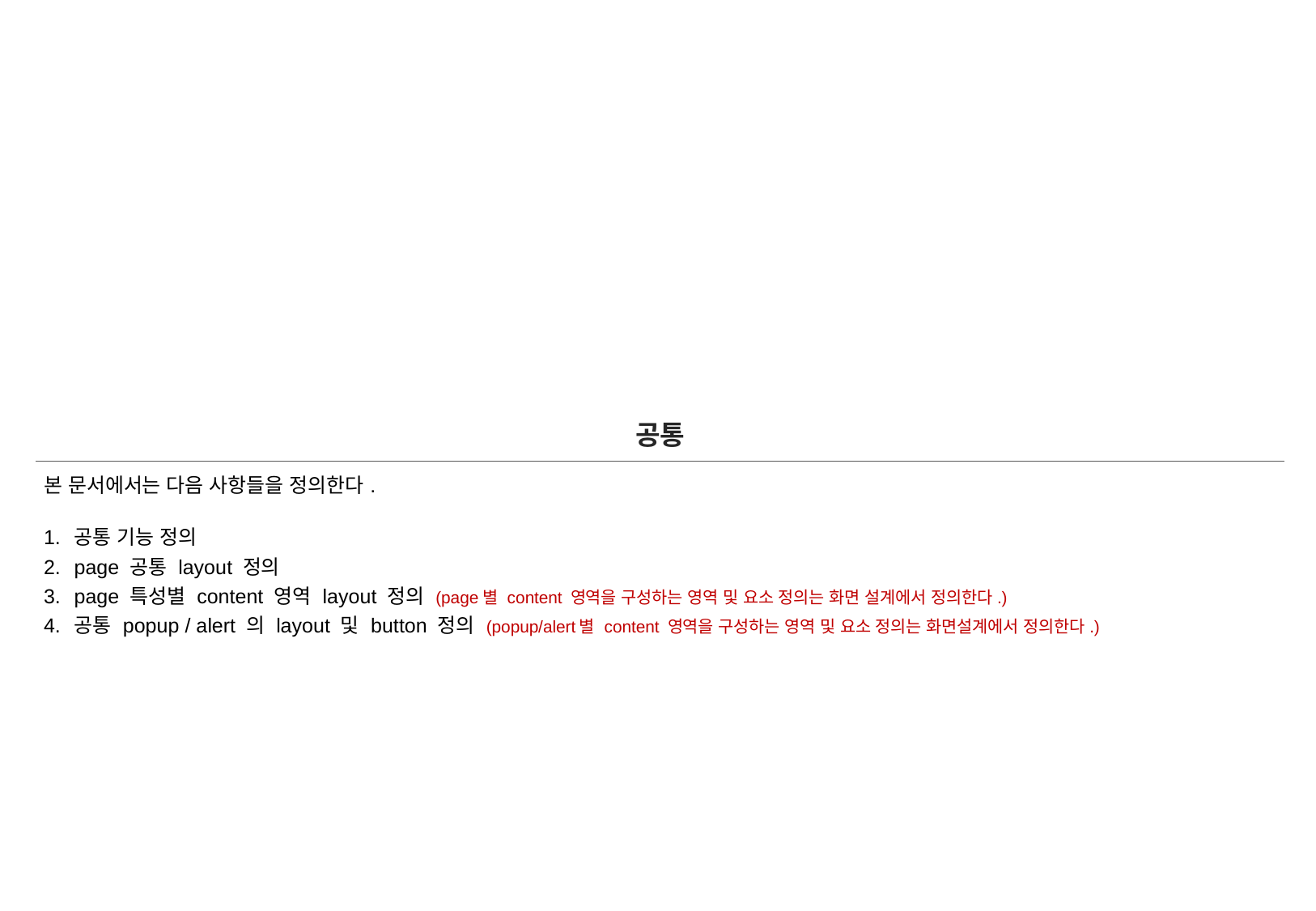

| 공통 |
| --- |
| 본 문서에서는 다음 사항들을 정의한다. 공통 기능 정의 page 공통 layout 정의 page 특성별 content 영역 layout 정의 (page별 content 영역을 구성하는 영역 및 요소 정의는 화면 설계에서 정의한다.) 공통 popup / alert 의 layout 및 button 정의 (popup/alert별 content 영역을 구성하는 영역 및 요소 정의는 화면설계에서 정의한다.) |